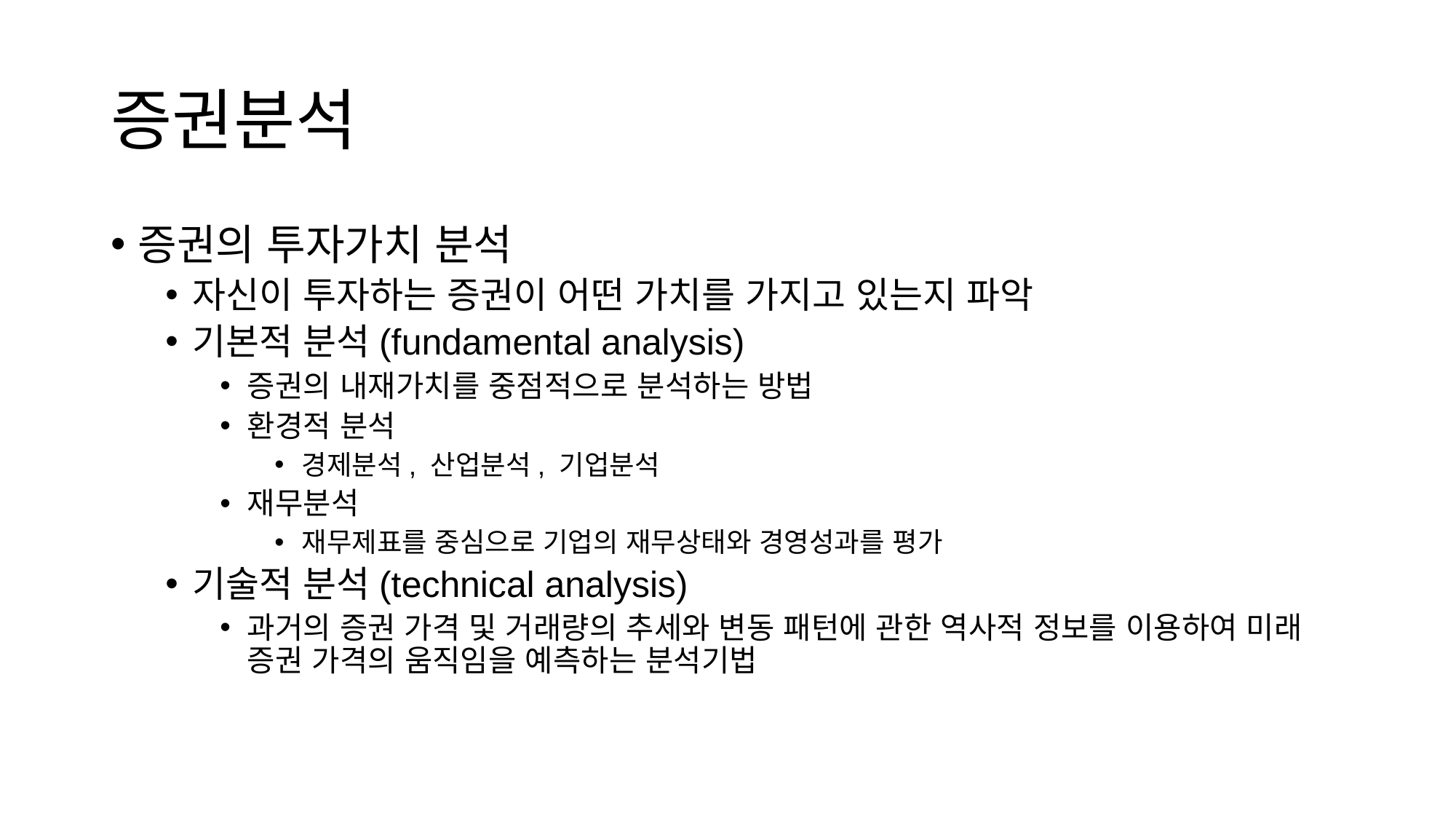

# 증권분석
증권의 투자가치 분석
자신이 투자하는 증권이 어떤 가치를 가지고 있는지 파악
기본적 분석(fundamental analysis)
증권의 내재가치를 중점적으로 분석하는 방법
환경적 분석
경제분석, 산업분석, 기업분석
재무분석
재무제표를 중심으로 기업의 재무상태와 경영성과를 평가
기술적 분석(technical analysis)
과거의 증권 가격 및 거래량의 추세와 변동 패턴에 관한 역사적 정보를 이용하여 미래 증권 가격의 움직임을 예측하는 분석기법